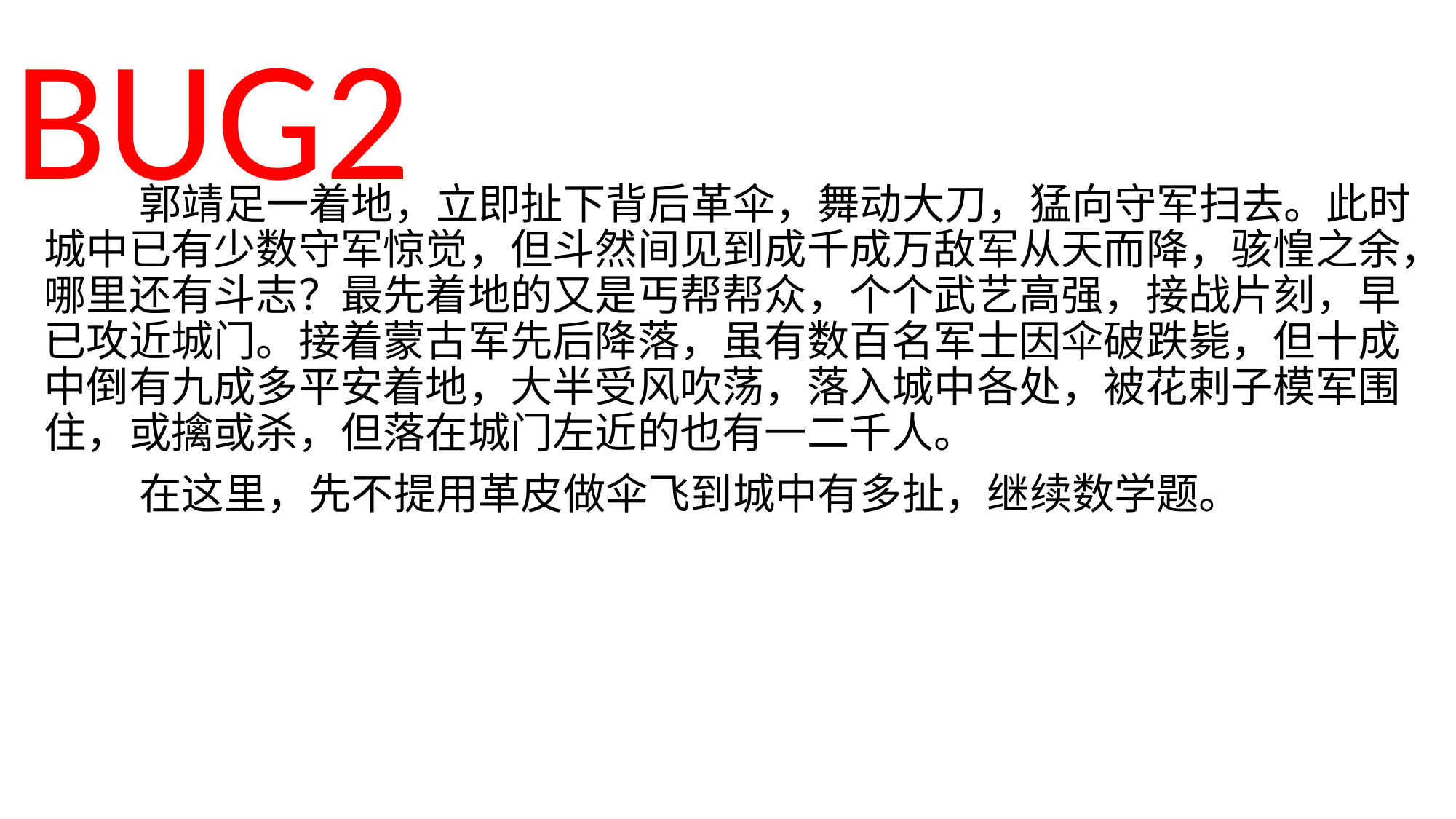

# BUG2
         郭靖足一着地，立即扯下背后革伞，舞动大刀，猛向守军扫去。此时城中已有少数守军惊觉，但斗然间见到成千成万敌军从天而降，骇惶之余，哪里还有斗志？最先着地的又是丐帮帮众，个个武艺高强，接战片刻，早已攻近城门。接着蒙古军先后降落，虽有数百名军士因伞破跌毙，但十成中倒有九成多平安着地，大半受风吹荡，落入城中各处，被花剌子模军围住，或擒或杀，但落在城门左近的也有一二千人。
         在这里，先不提用革皮做伞飞到城中有多扯，继续数学题。